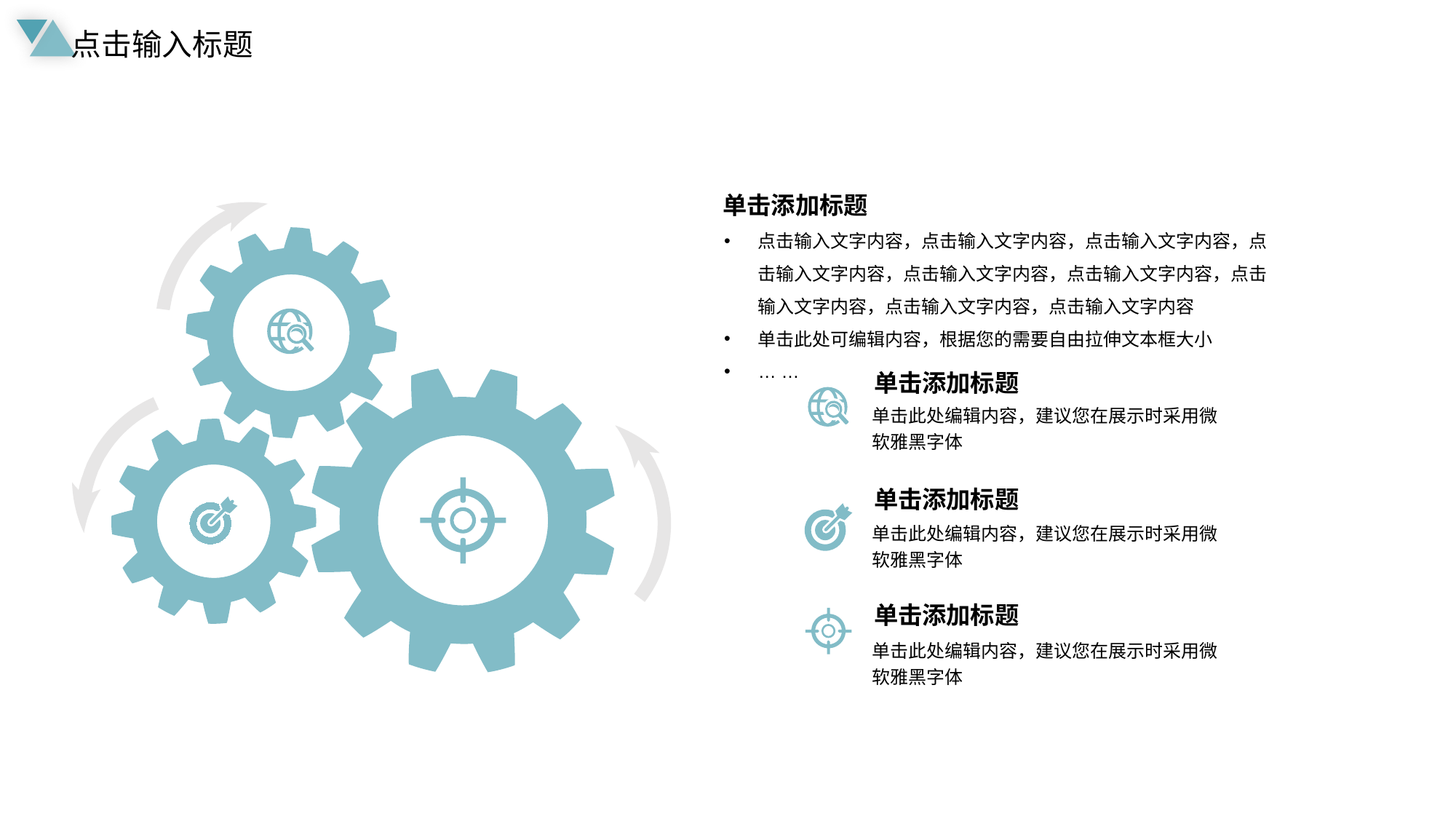

点击输入标题

单击添加标题
点击输入文字内容，点击输入文字内容，点击输入文字内容，点击输入文字内容，点击输入文字内容，点击输入文字内容，点击输入文字内容，点击输入文字内容，点击输入文字内容
单击此处可编辑内容，根据您的需要自由拉伸文本框大小
… …

单击添加标题

单击此处编辑内容，建议您在展示时采用微软雅黑字体
单击添加标题
单击此处编辑内容，建议您在展示时采用微软雅黑字体
单击添加标题
单击此处编辑内容，建议您在展示时采用微软雅黑字体